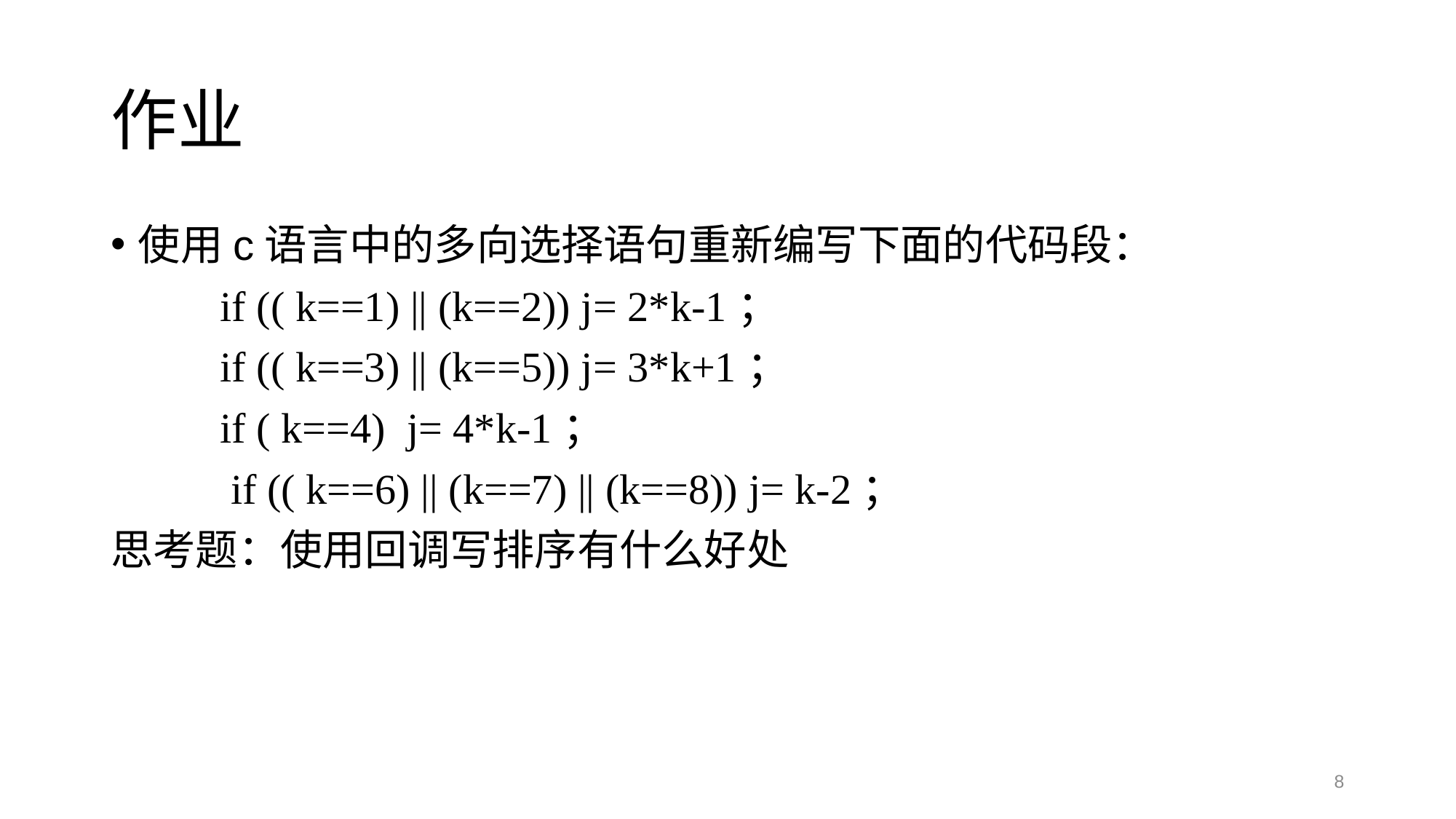

# 作业
使用c语言中的多向选择语句重新编写下面的代码段：
	if (( k==1) || (k==2)) j= 2*k-1；
	if (( k==3) || (k==5)) j= 3*k+1；
	if ( k==4)  j= 4*k-1；
	 if (( k==6) || (k==7) || (k==8)) j= k-2；
思考题：使用回调写排序有什么好处

8